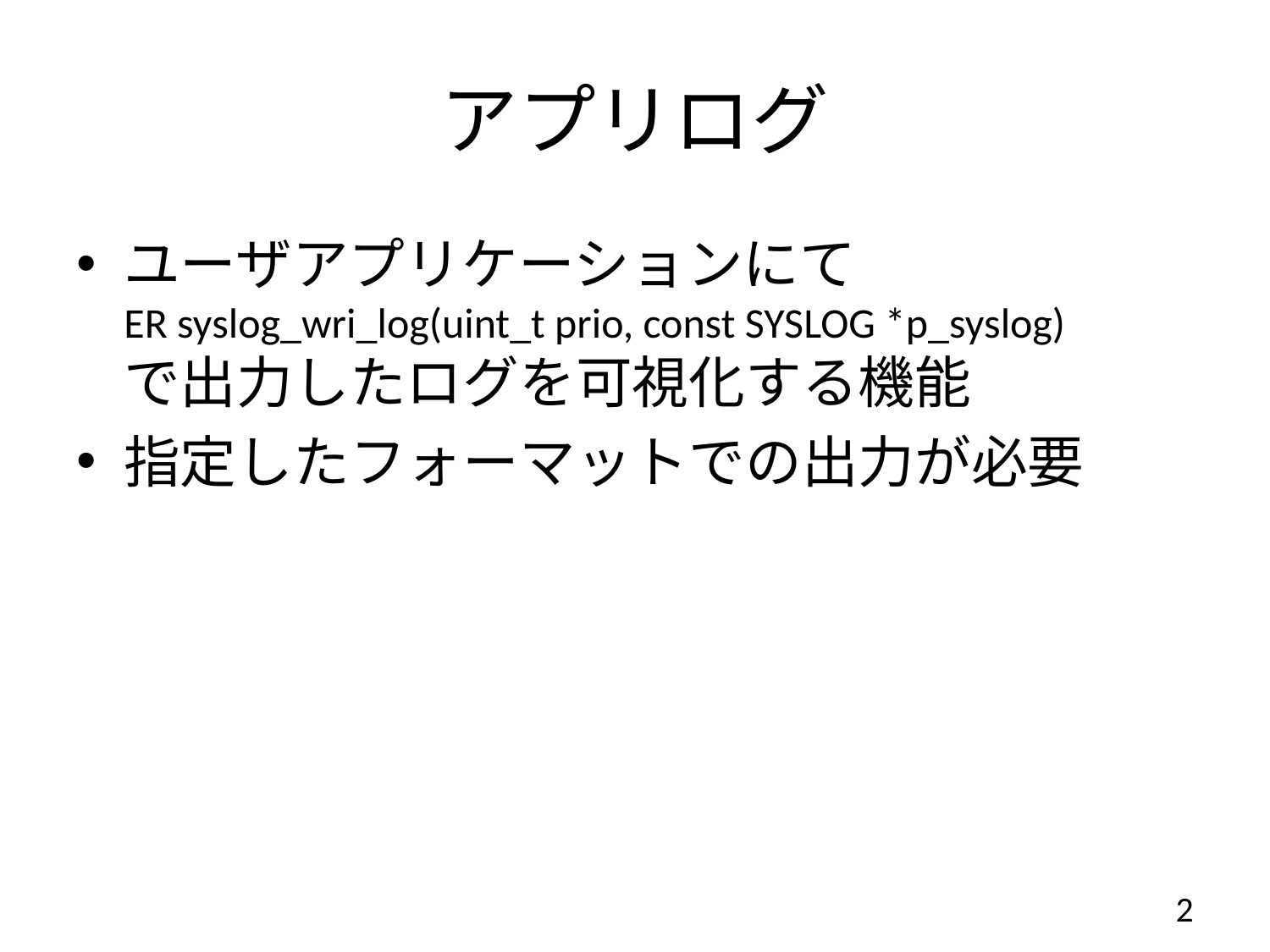

# アプリログ
ユーザアプリケーションにて
ER syslog_wri_log(uint_t prio, const SYSLOG *p_syslog)
で出力したログを可視化する機能
指定したフォーマットでの出力が必要

2